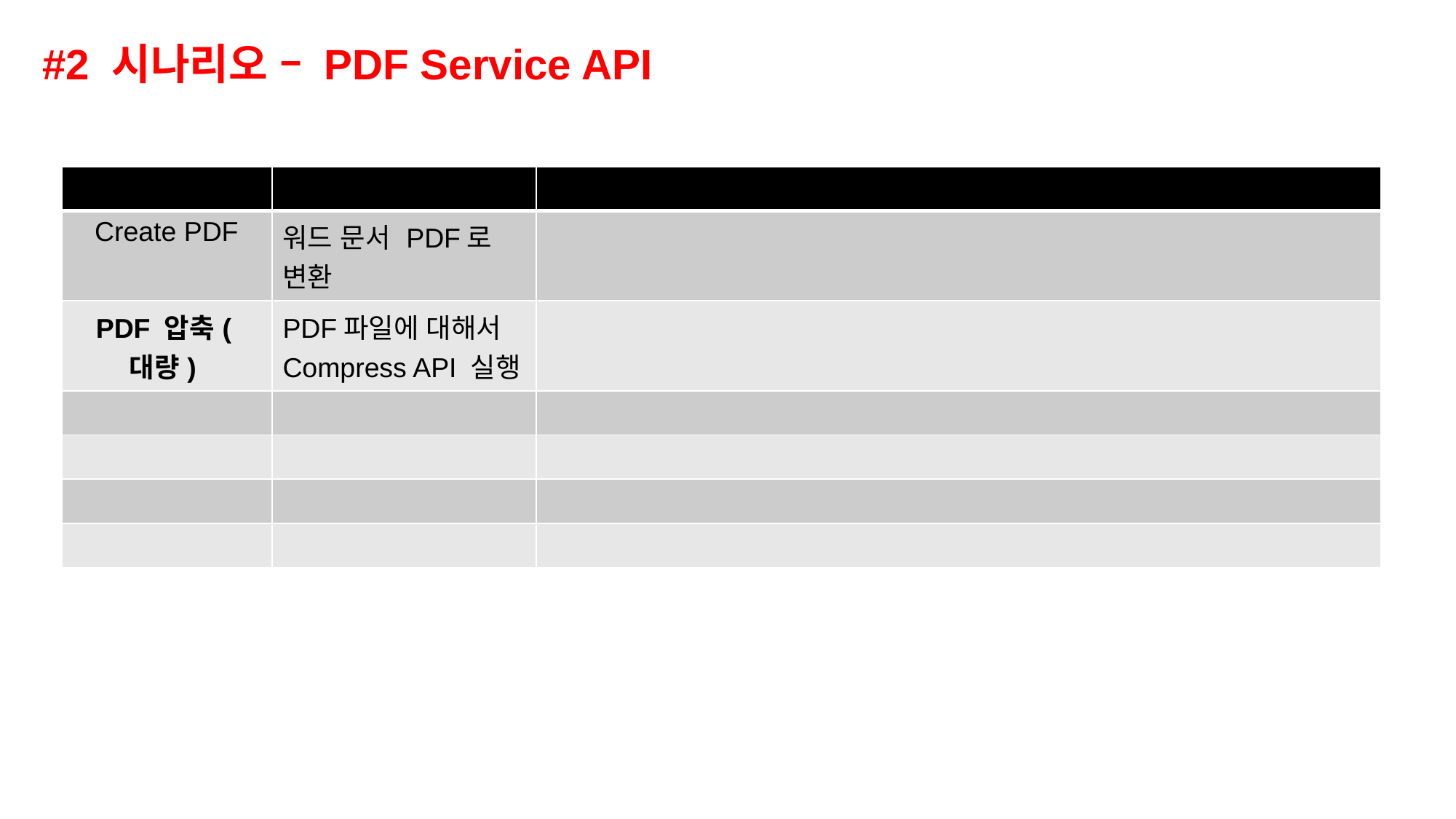

# #2 시나리오 – PDF Service API
|  |  |  |
| --- | --- | --- |
| Create PDF | 워드 문서 PDF로 변환 |  |
| PDF 압축(대량) | PDF파일에 대해서 Compress API 실행 |  |
|  |  |  |
|  |  |  |
|  |  |  |
|  |  |  |